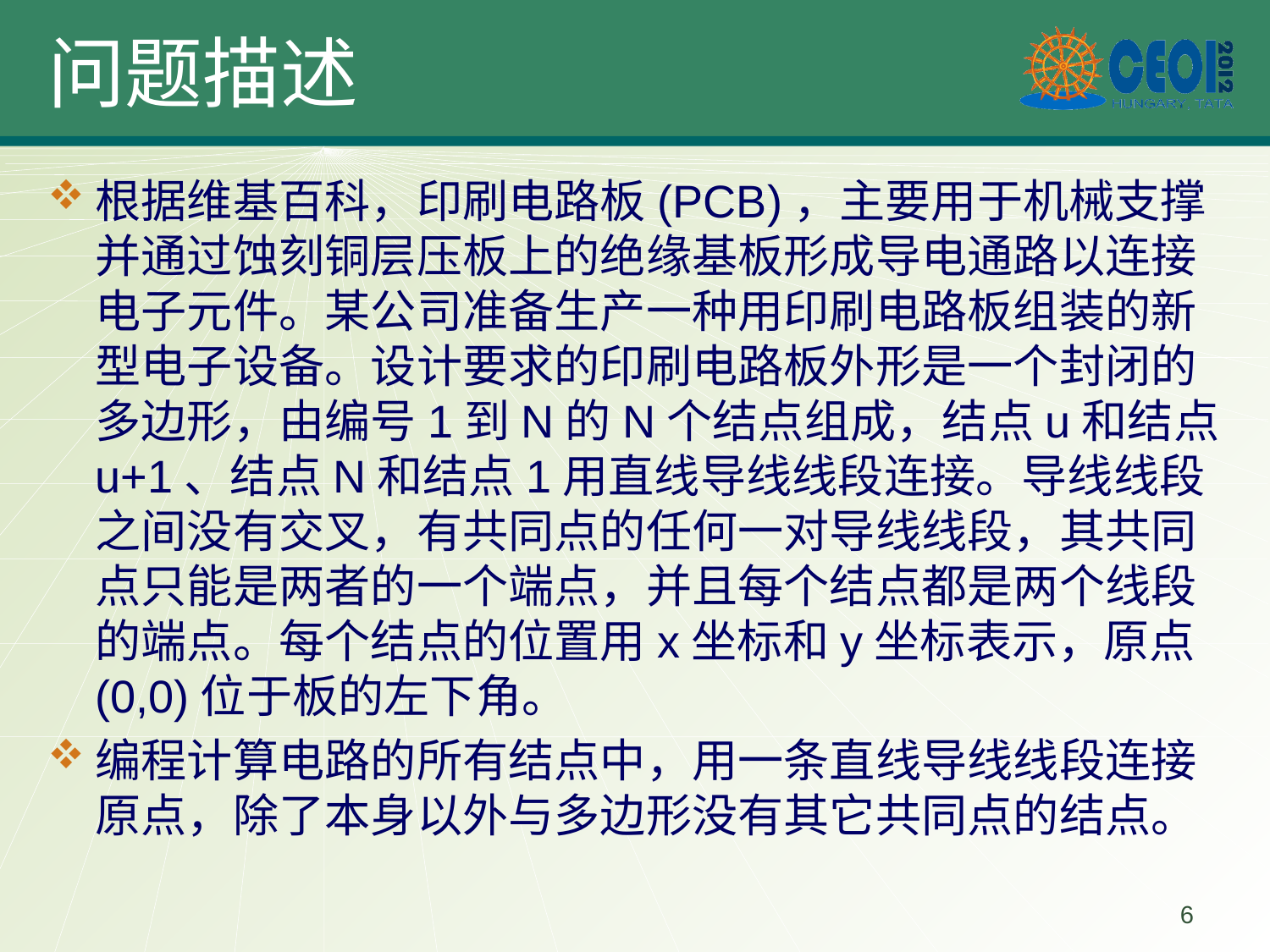

# 问题描述
根据维基百科，印刷电路板(PCB)，主要用于机械支撑并通过蚀刻铜层压板上的绝缘基板形成导电通路以连接电子元件。某公司准备生产一种用印刷电路板组装的新型电子设备。设计要求的印刷电路板外形是一个封闭的多边形，由编号1到N的N个结点组成，结点u和结点u+1、结点N和结点1用直线导线线段连接。导线线段之间没有交叉，有共同点的任何一对导线线段，其共同点只能是两者的一个端点，并且每个结点都是两个线段的端点。每个结点的位置用x坐标和y坐标表示，原点(0,0)位于板的左下角。
编程计算电路的所有结点中，用一条直线导线线段连接原点，除了本身以外与多边形没有其它共同点的结点。
6